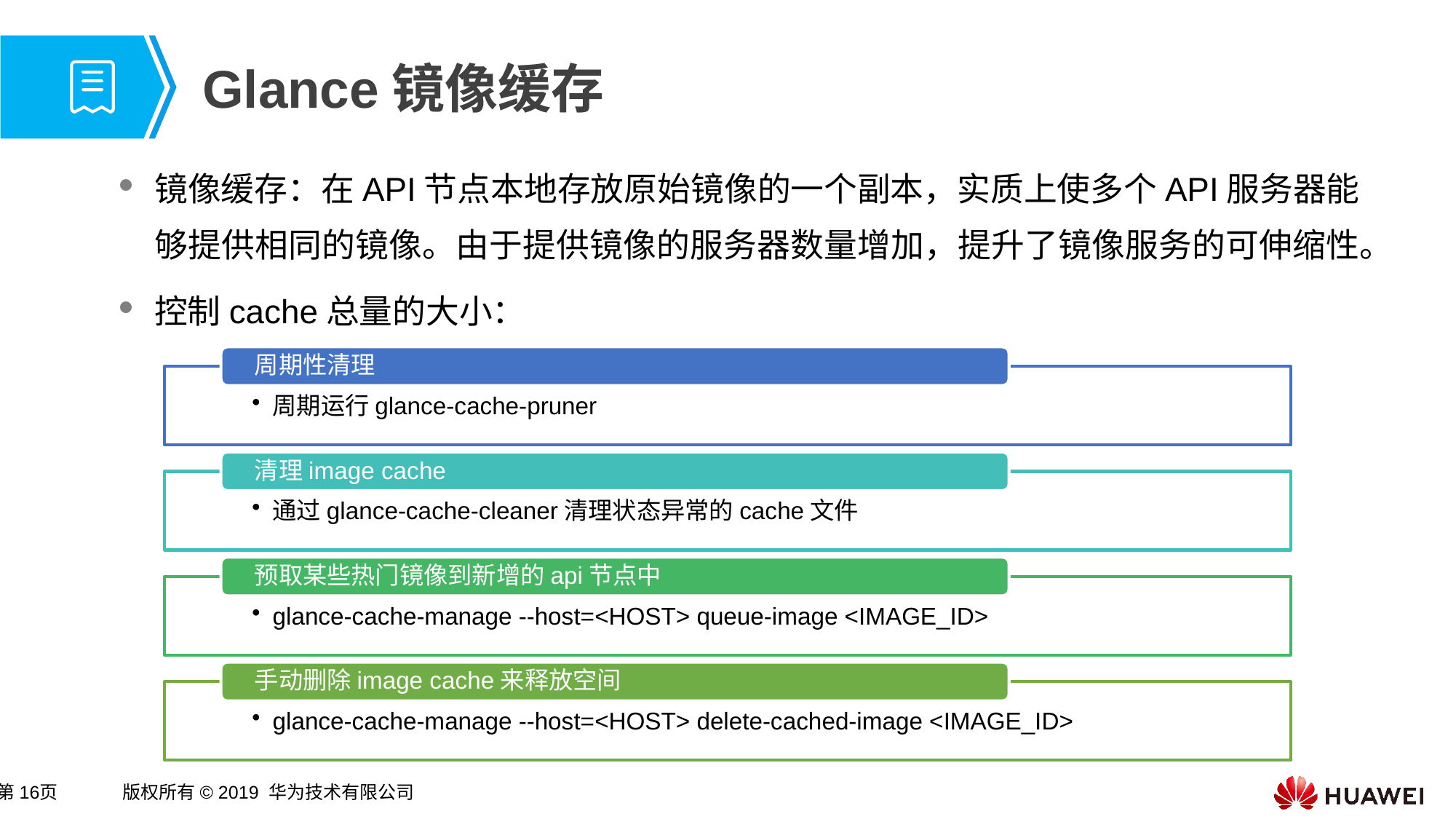

# Glance镜像缓存
镜像缓存：在API节点本地存放原始镜像的一个副本，实质上使多个API服务器能够提供相同的镜像。由于提供镜像的服务器数量增加，提升了镜像服务的可伸缩性。
控制cache总量的大小：
周期运行glance-cache-pruner
周期性清理
通过glance-cache-cleaner清理状态异常的cache文件
清理image cache
glance-cache-manage --host=<HOST> queue-image <IMAGE_ID>
预取某些热门镜像到新增的api节点中
glance-cache-manage --host=<HOST> delete-cached-image <IMAGE_ID>
手动删除image cache来释放空间